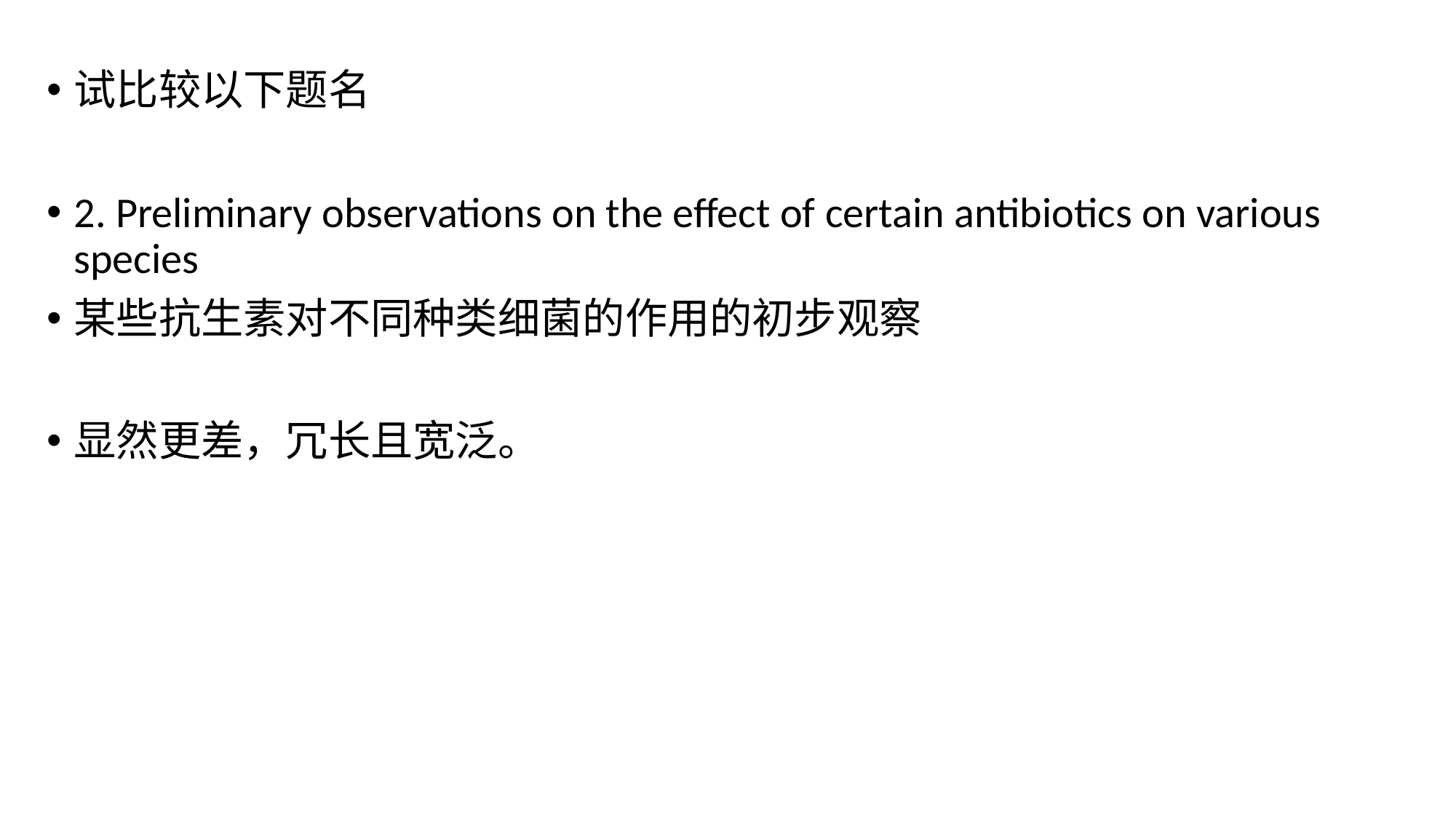

试比较以下题名

2. Preliminary observations on the effect of certain antibiotics on various species
某些抗生素对不同种类细菌的作用的初步观察

显然更差，冗长且宽泛。